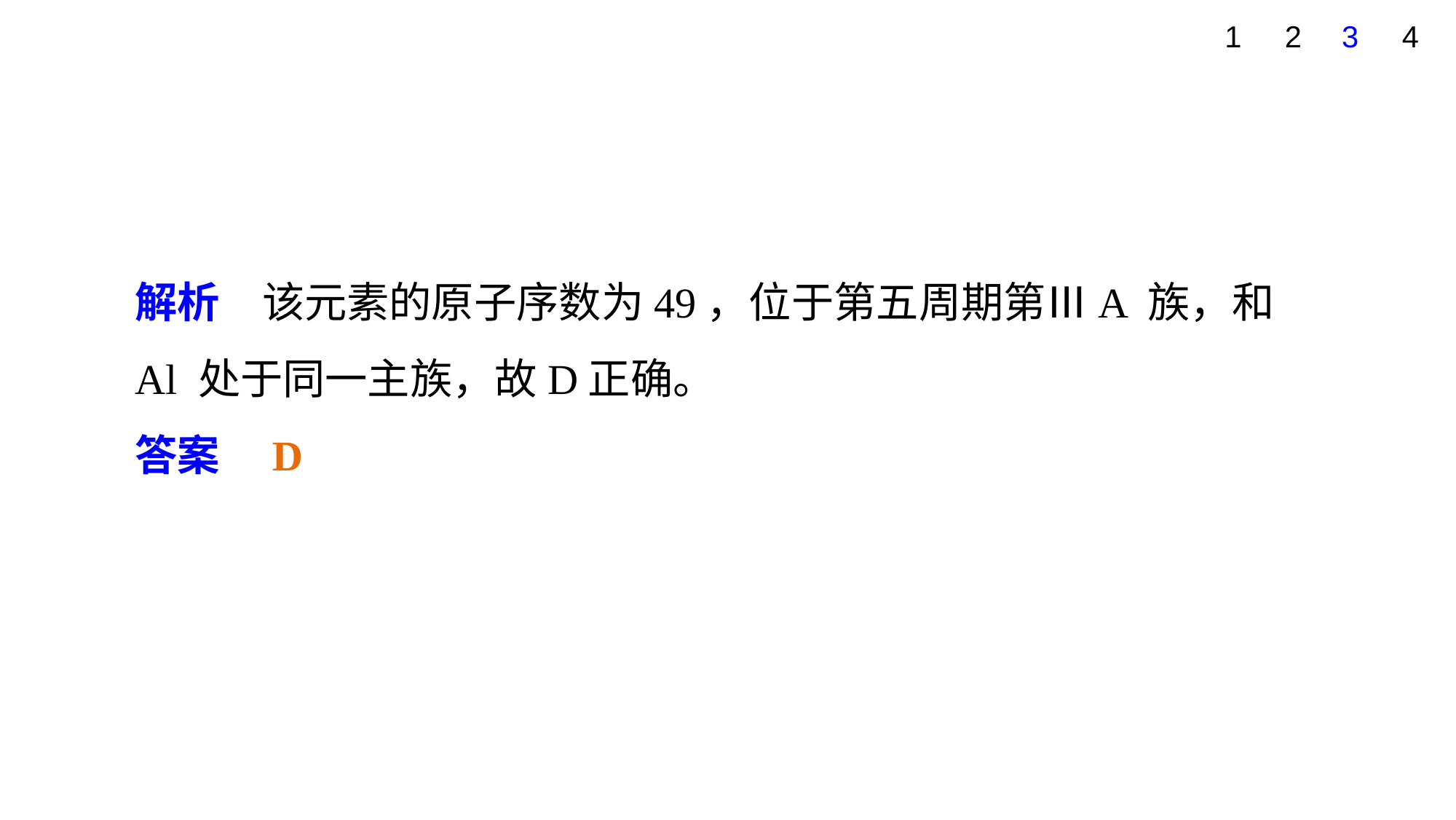

1
2
3
4
解析　该元素的原子序数为49，位于第五周期第ⅢA 族，和Al 处于同一主族，故D正确。
答案　D